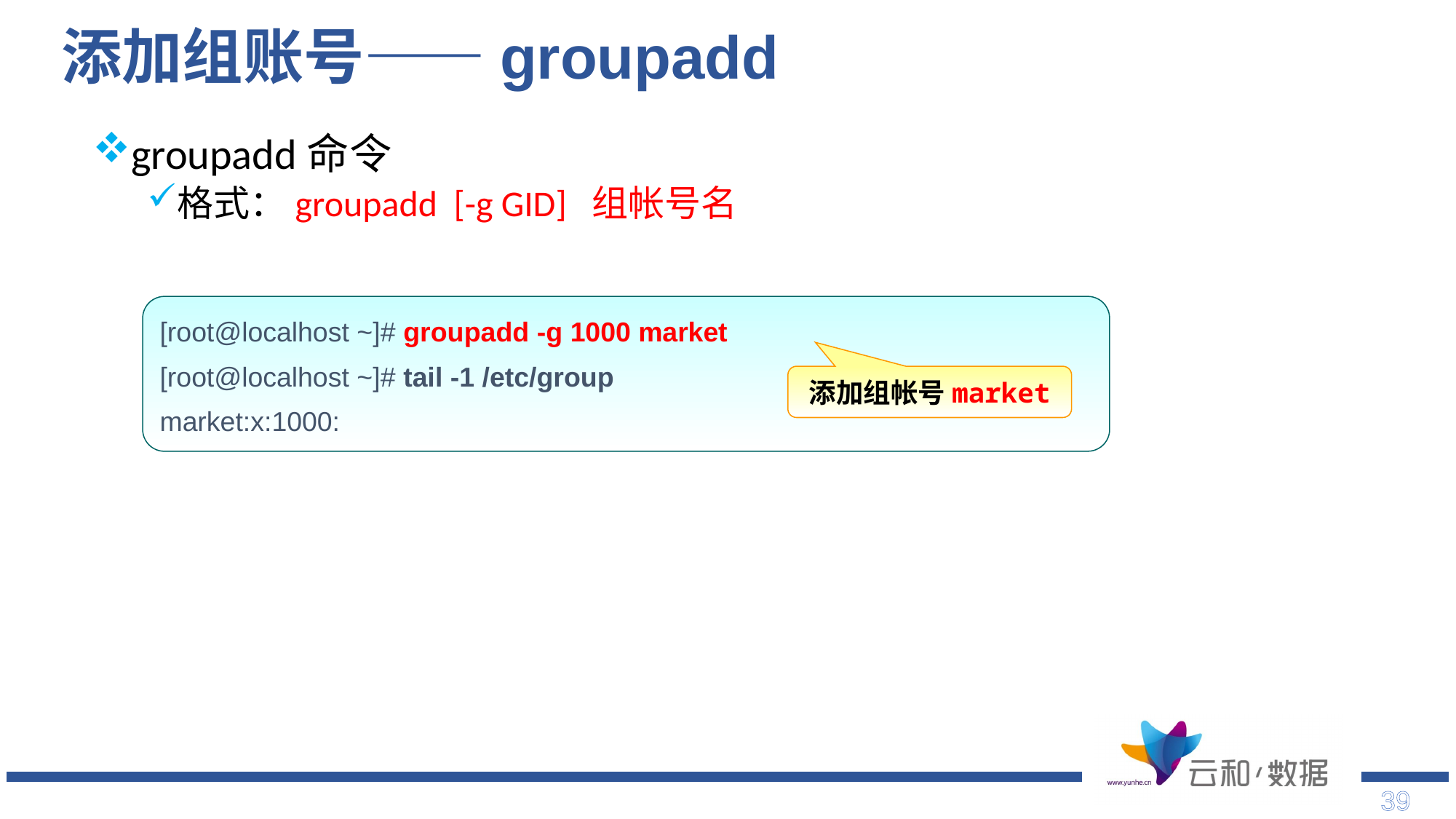

# 添加组账号——groupadd
groupadd命令
格式：groupadd  [-g GID]  组帐号名

[root@localhost ~]# groupadd -g 1000 market
[root@localhost ~]# tail -1 /etc/group
market:x:1000:
添加组帐号market